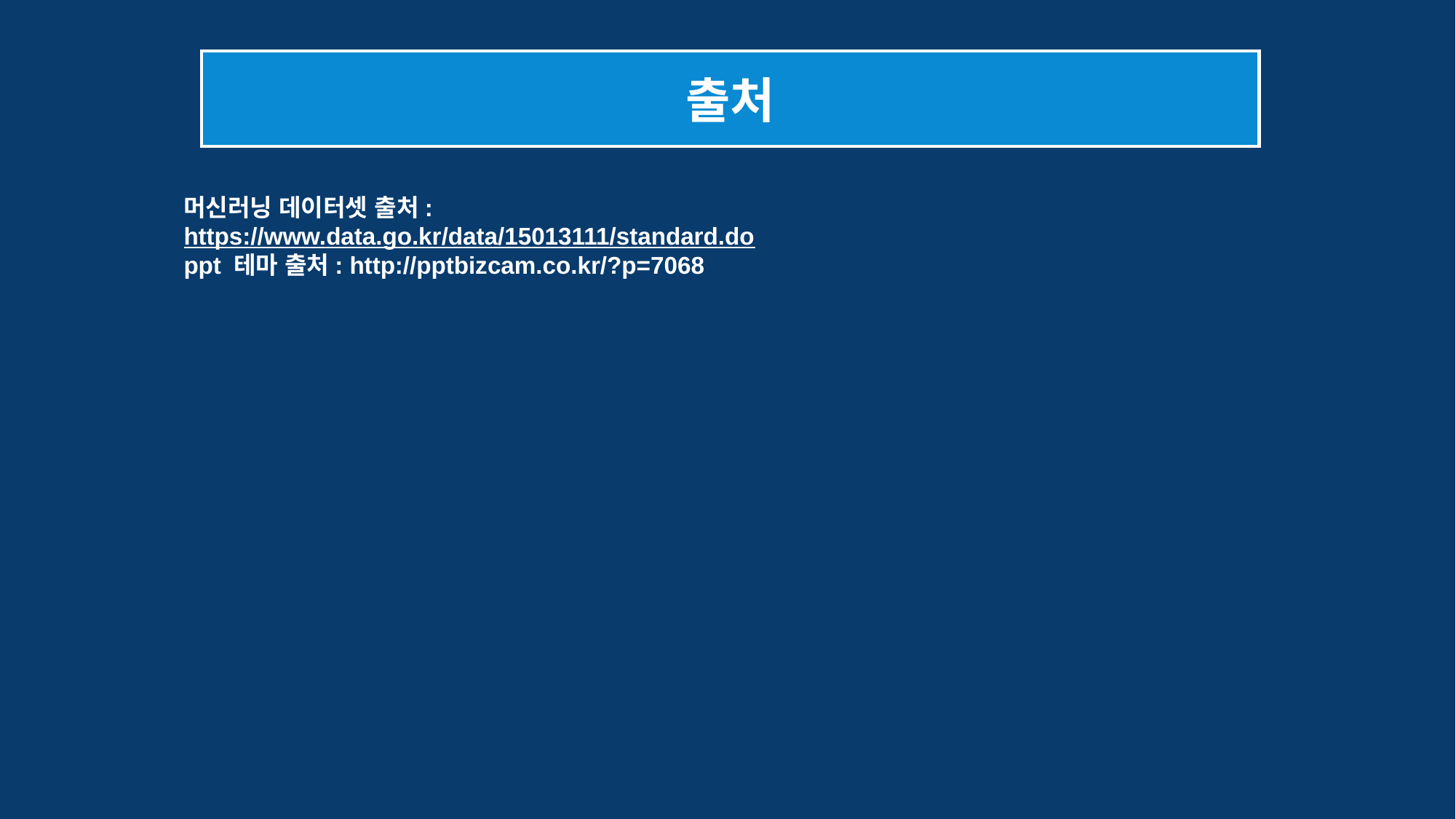

출처
머신러닝 데이터셋 출처: https://www.data.go.kr/data/15013111/standard.do
ppt 테마 출처: http://pptbizcam.co.kr/?p=7068